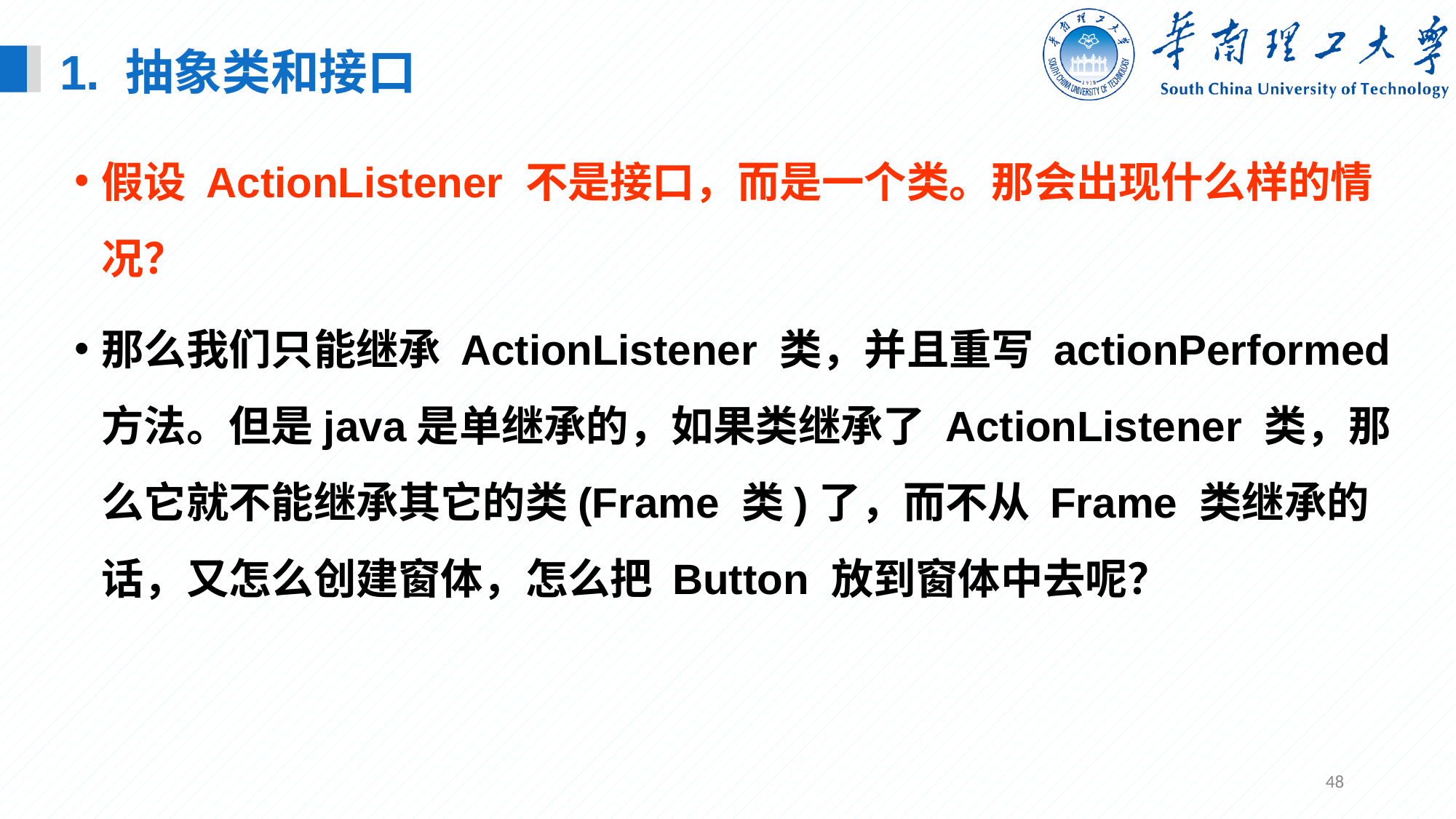

1. 抽象类和接口
假设 ActionListener 不是接口，而是一个类。那会出现什么样的情况？
那么我们只能继承 ActionListener 类，并且重写 actionPerformed 方法。但是java是单继承的，如果类继承了 ActionListener 类，那么它就不能继承其它的类(Frame 类)了，而不从 Frame 类继承的话，又怎么创建窗体，怎么把 Button 放到窗体中去呢？
48